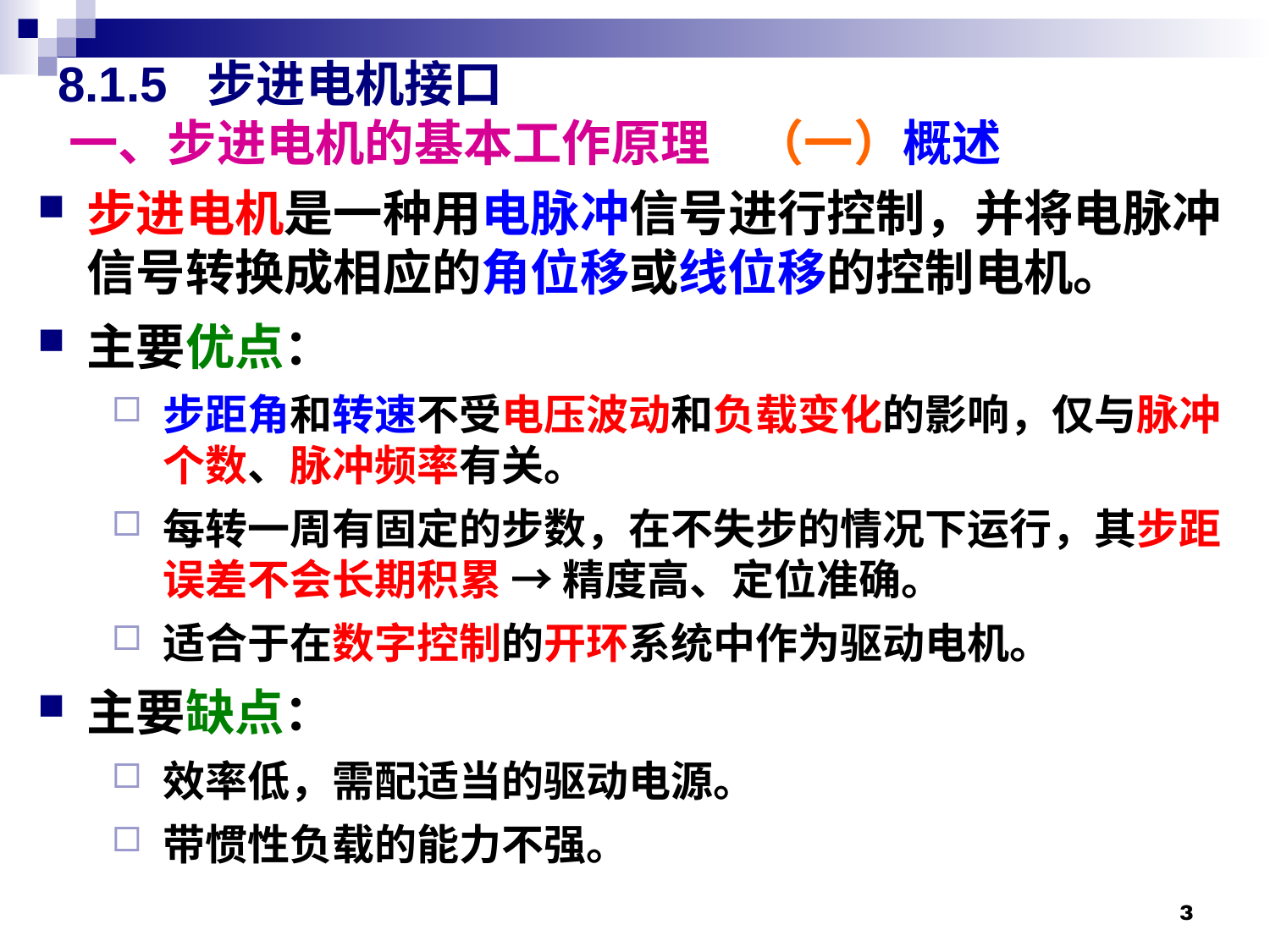

# 8.1.5  步进电机接口 一、步进电机的基本工作原理    （一）概述
步进电机是一种用电脉冲信号进行控制，并将电脉冲信号转换成相应的角位移或线位移的控制电机。
主要优点：
步距角和转速不受电压波动和负载变化的影响，仅与脉冲个数、脉冲频率有关。
每转一周有固定的步数，在不失步的情况下运行，其步距误差不会长期积累 → 精度高、定位准确。
适合于在数字控制的开环系统中作为驱动电机。
主要缺点：
效率低，需配适当的驱动电源。
带惯性负载的能力不强。
3